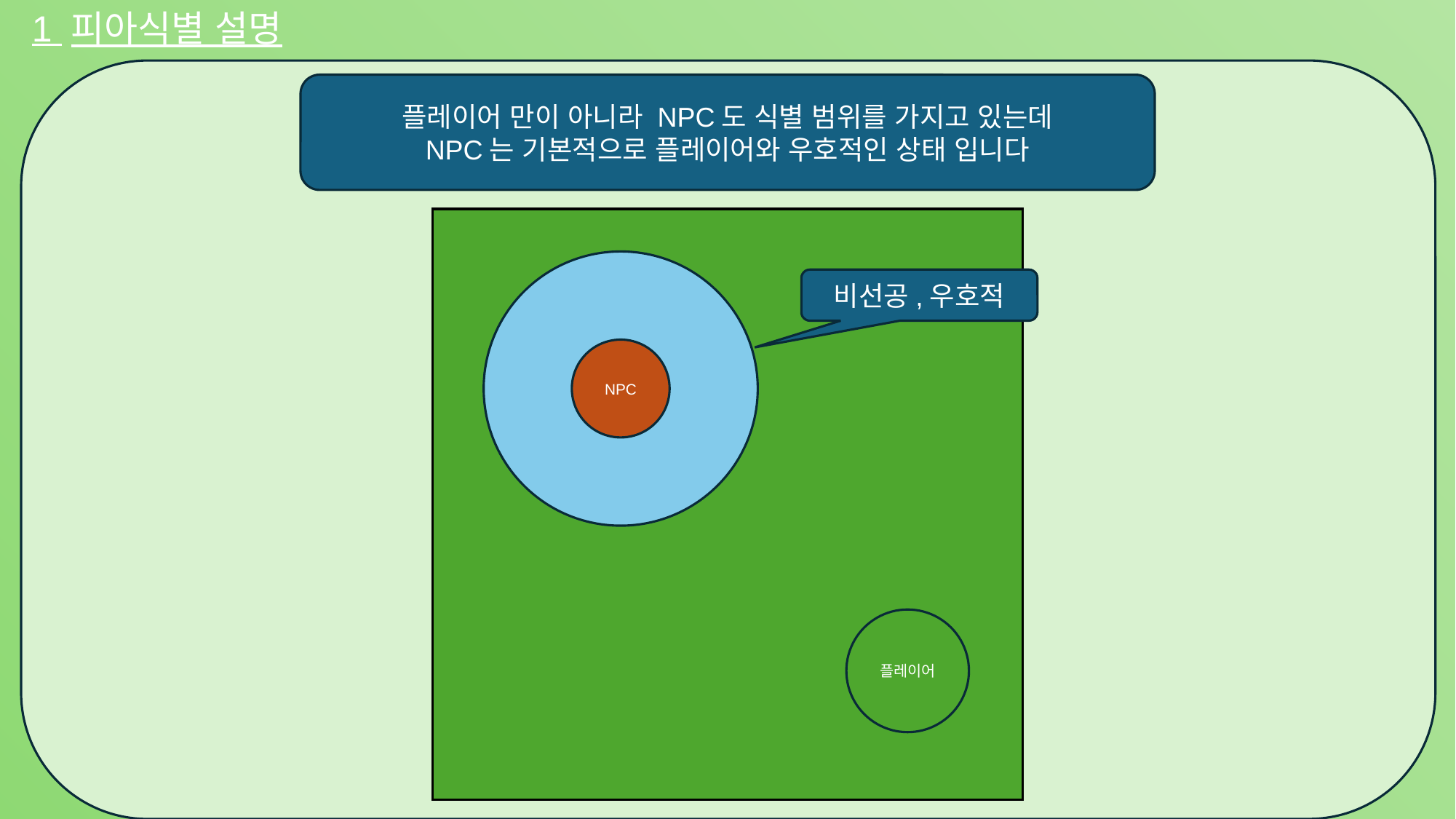

1 피아식별 설명

플레이어 만이 아니라 NPC도 식별 범위를 가지고 있는데
NPC는 기본적으로 플레이어와 우호적인 상태 입니다

비선공,우호적
NPC
플레이어